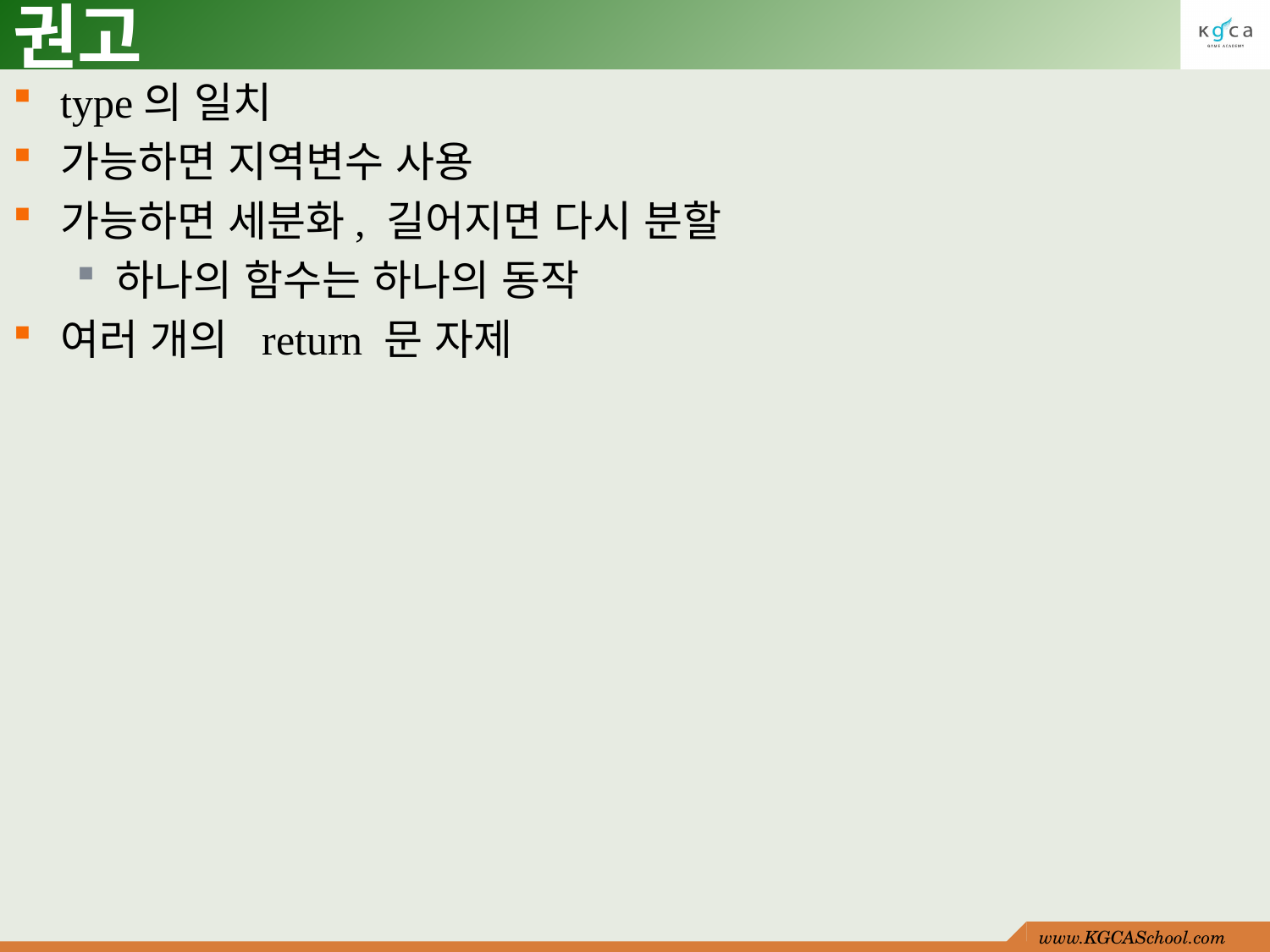

# 권고
type의 일치
가능하면 지역변수 사용
가능하면 세분화, 길어지면 다시 분할
하나의 함수는 하나의 동작
여러 개의  return 문 자제